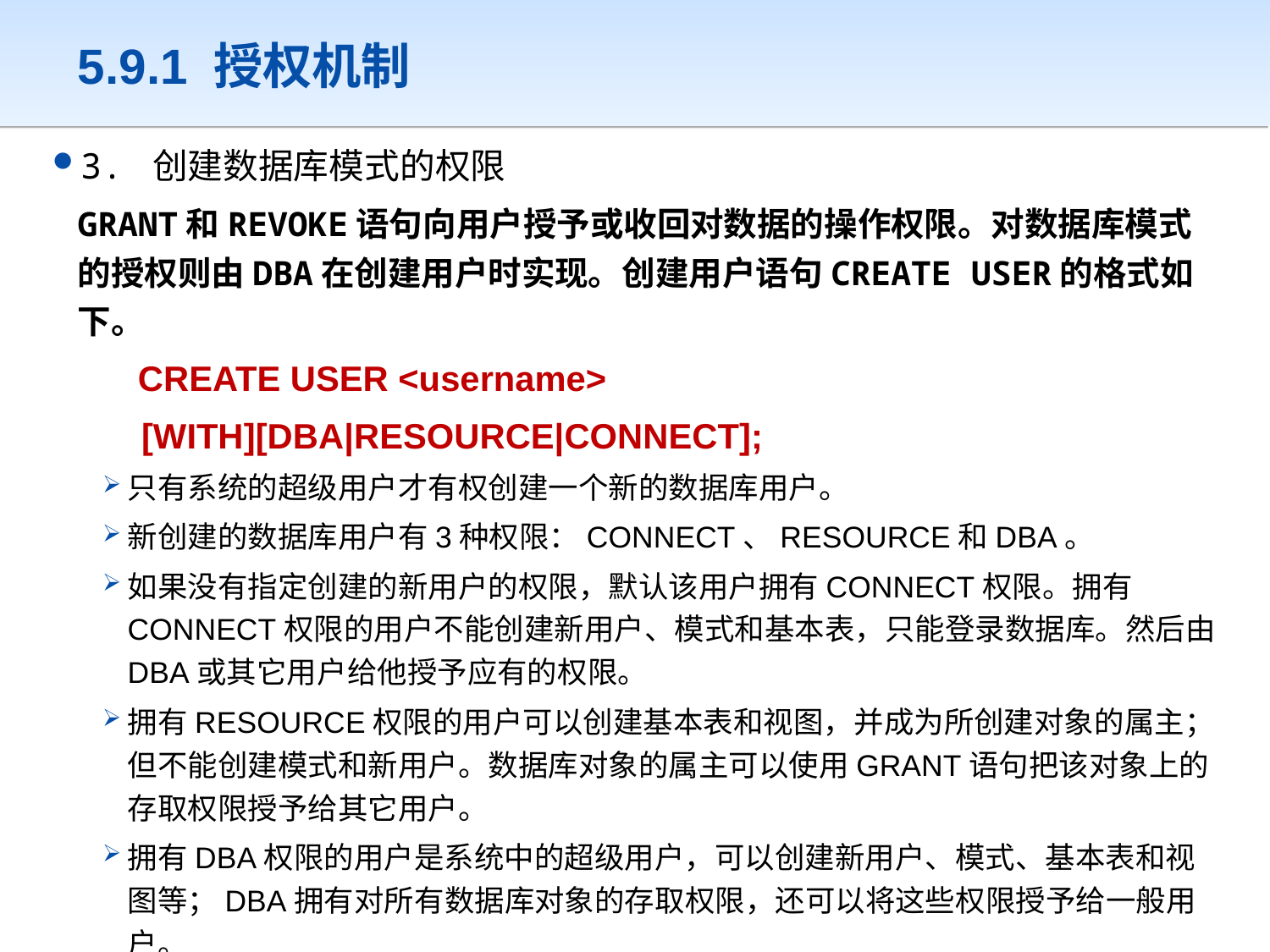

# 5.9.1 授权机制
3. 创建数据库模式的权限
	GRANT和REVOKE语句向用户授予或收回对数据的操作权限。对数据库模式的授权则由DBA在创建用户时实现。创建用户语句CREATE USER的格式如下。
    CREATE USER <username>
    [WITH][DBA|RESOURCE|CONNECT];
只有系统的超级用户才有权创建一个新的数据库用户。
新创建的数据库用户有3种权限：CONNECT、RESOURCE和DBA。
如果没有指定创建的新用户的权限，默认该用户拥有CONNECT权限。拥有CONNECT权限的用户不能创建新用户、模式和基本表，只能登录数据库。然后由DBA或其它用户给他授予应有的权限。
拥有RESOURCE权限的用户可以创建基本表和视图，并成为所创建对象的属主；但不能创建模式和新用户。数据库对象的属主可以使用GRANT语句把该对象上的存取权限授予给其它用户。
拥有DBA权限的用户是系统中的超级用户，可以创建新用户、模式、基本表和视图等；DBA拥有对所有数据库对象的存取权限，还可以将这些权限授予给一般用户。